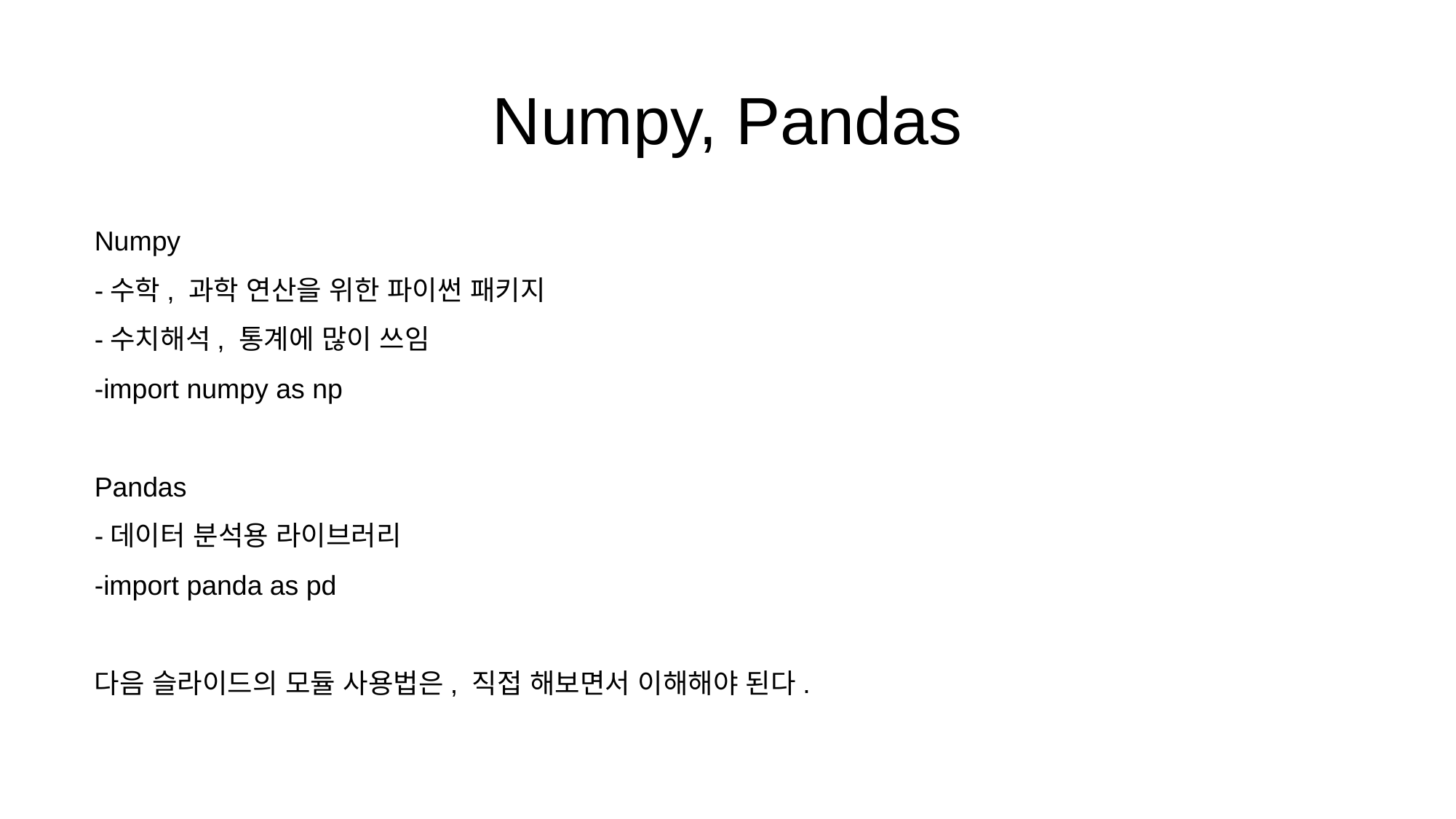

# Numpy, Pandas
Numpy
-수학, 과학 연산을 위한 파이썬 패키지
-수치해석, 통계에 많이 쓰임
-import numpy as np

Pandas
-데이터 분석용 라이브러리
-import panda as pd

다음 슬라이드의 모듈 사용법은, 직접 해보면서 이해해야 된다.